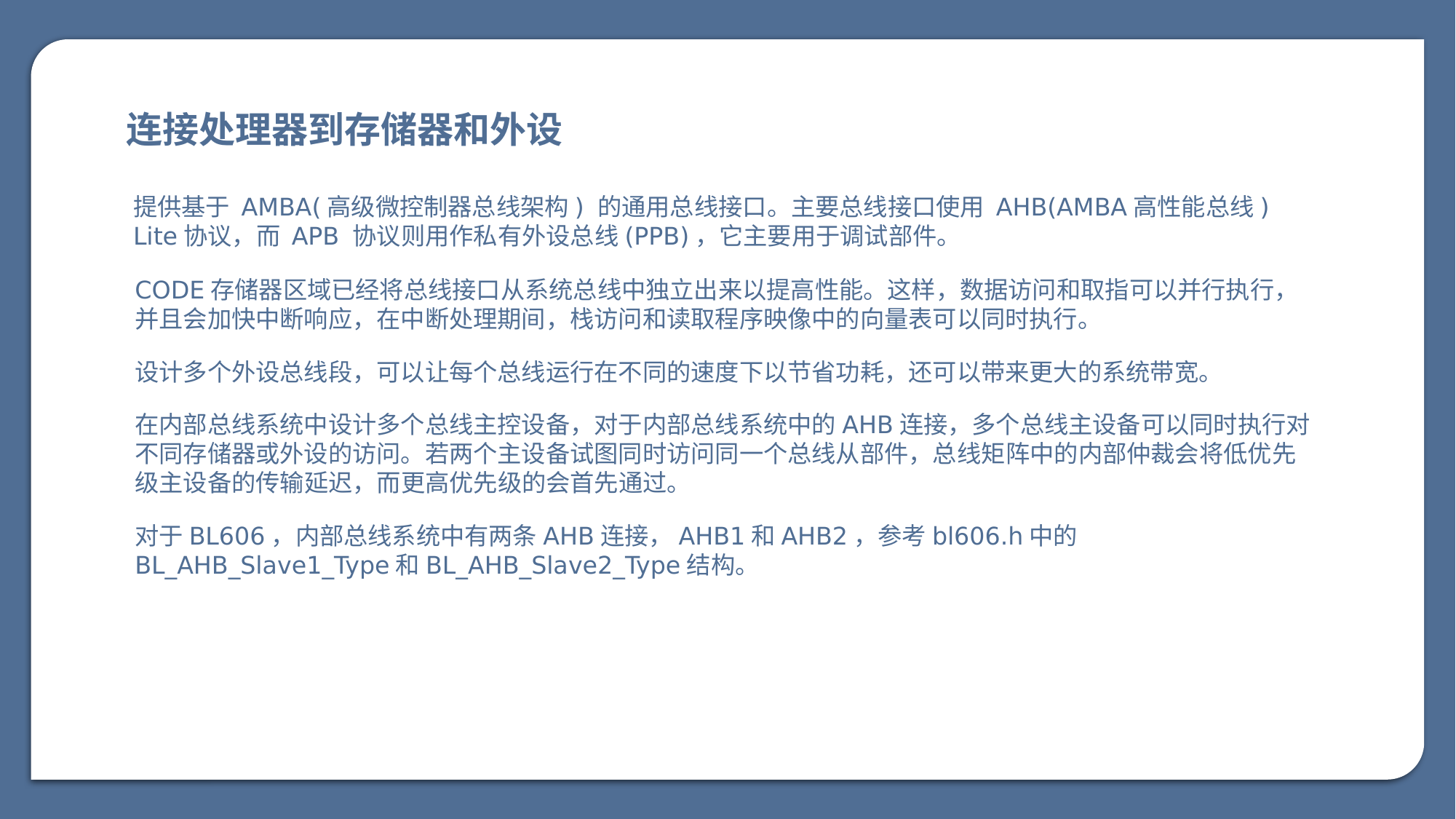

连接处理器到存储器和外设
提供基于 AMBA(高级微控制器总线架构) 的通用总线接口。主要总线接口使用 AHB(AMBA高性能总线) Lite协议，而 APB 协议则用作私有外设总线(PPB)，它主要用于调试部件。
CODE存储器区域已经将总线接口从系统总线中独立出来以提高性能。这样，数据访问和取指可以并行执行，并且会加快中断响应，在中断处理期间，栈访问和读取程序映像中的向量表可以同时执行。
设计多个外设总线段，可以让每个总线运行在不同的速度下以节省功耗，还可以带来更大的系统带宽。
在内部总线系统中设计多个总线主控设备，对于内部总线系统中的AHB连接，多个总线主设备可以同时执行对不同存储器或外设的访问。若两个主设备试图同时访问同一个总线从部件，总线矩阵中的内部仲裁会将低优先级主设备的传输延迟，而更高优先级的会首先通过。
对于BL606，内部总线系统中有两条AHB连接，AHB1和AHB2，参考bl606.h中的BL_AHB_Slave1_Type和BL_AHB_Slave2_Type结构。